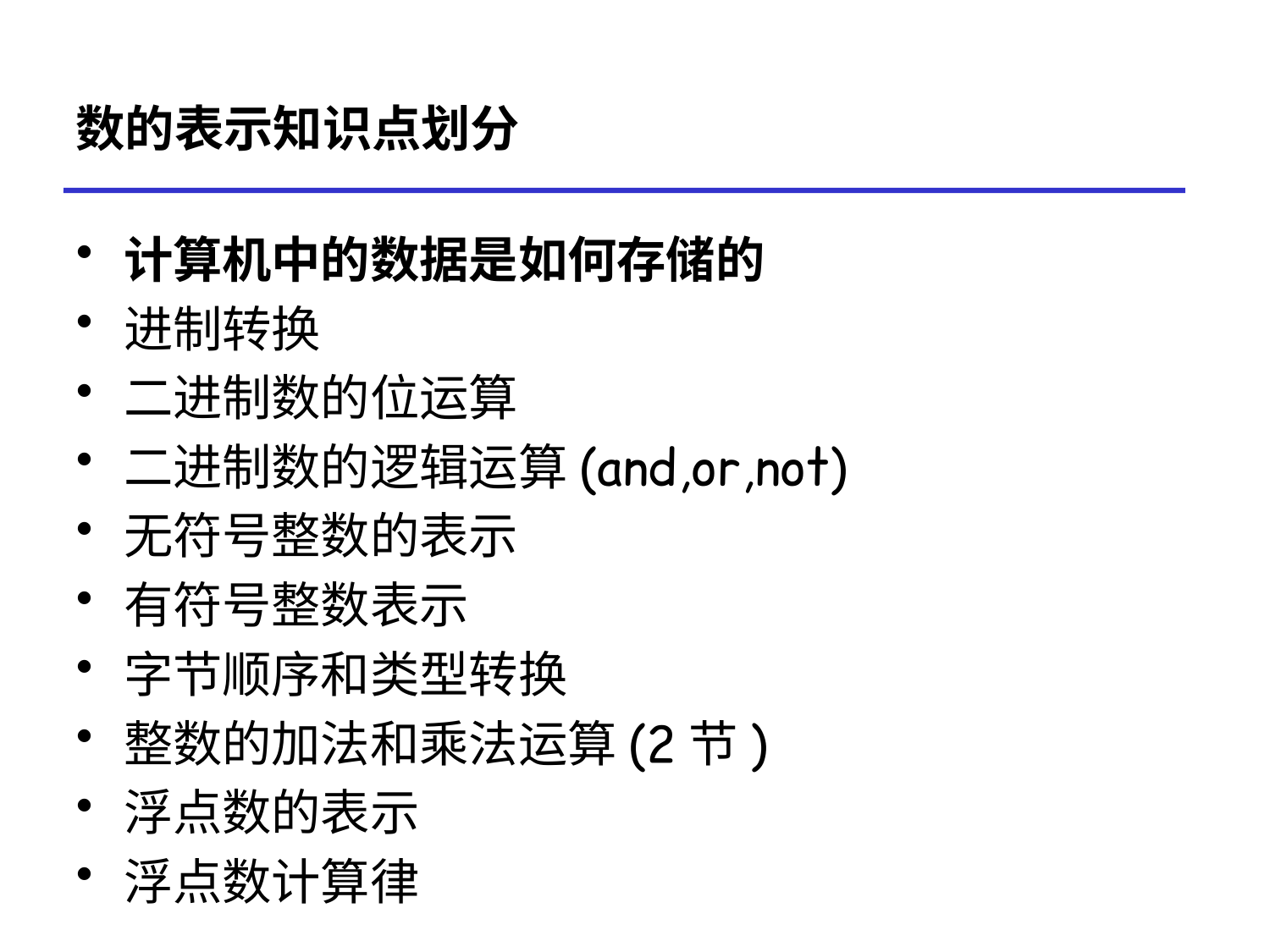

# 数的表示知识点划分
计算机中的数据是如何存储的
进制转换
二进制数的位运算
二进制数的逻辑运算(and,or,not)
无符号整数的表示
有符号整数表示
字节顺序和类型转换
整数的加法和乘法运算(2节)
浮点数的表示
浮点数计算律